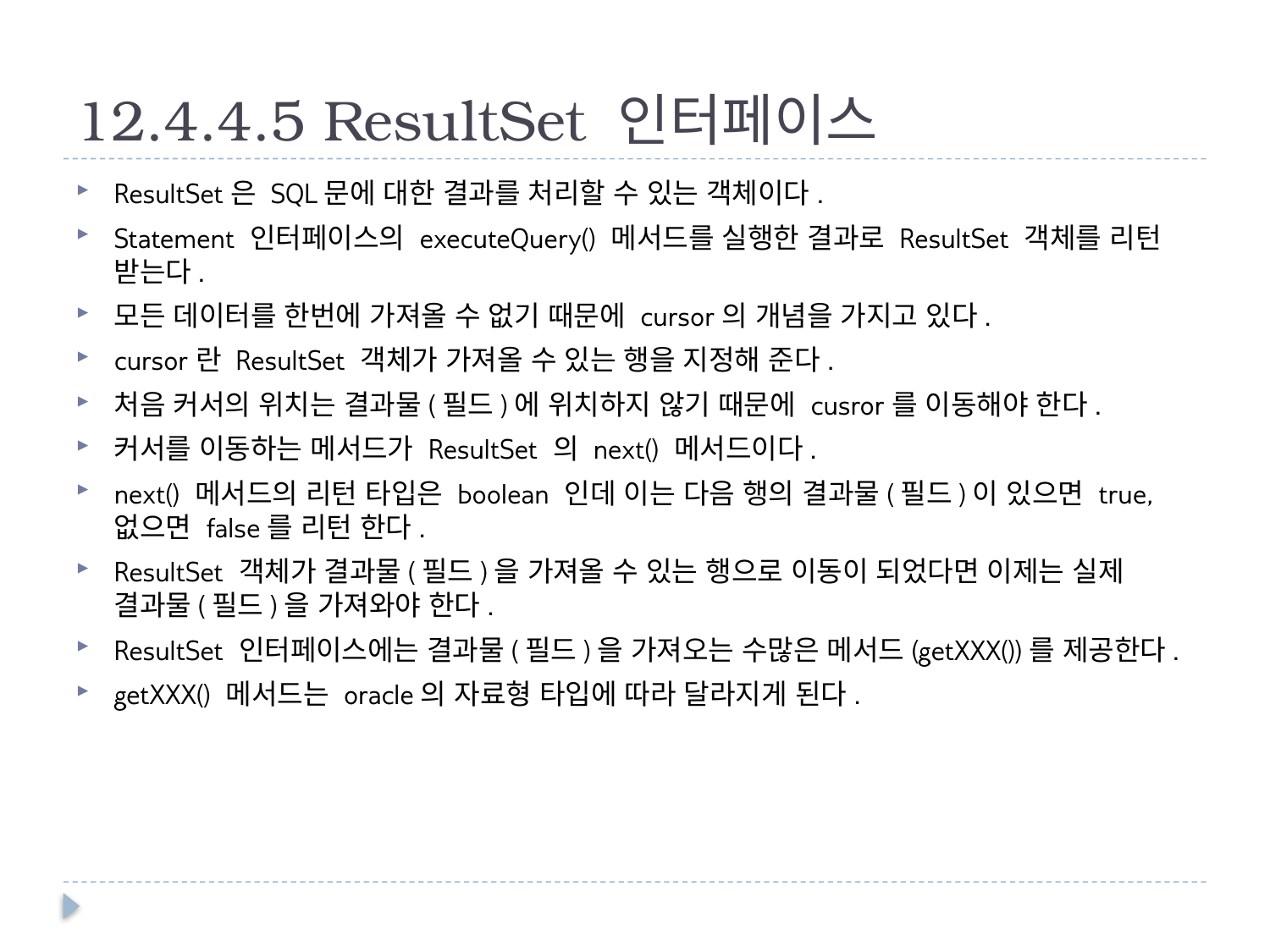

# 12.4.4.5 ResultSet 인터페이스
ResultSet은 SQL문에 대한 결과를 처리할 수 있는 객체이다.
Statement 인터페이스의 executeQuery() 메서드를 실행한 결과로 ResultSet 객체를 리턴 받는다.
모든 데이터를 한번에 가져올 수 없기 때문에 cursor의 개념을 가지고 있다.
cursor란 ResultSet 객체가 가져올 수 있는 행을 지정해 준다.
처음 커서의 위치는 결과물(필드)에 위치하지 않기 때문에 cusror를 이동해야 한다.
커서를 이동하는 메서드가 ResultSet 의 next() 메서드이다.
next() 메서드의 리턴 타입은 boolean 인데 이는 다음 행의 결과물(필드)이 있으면 true,없으면 false를 리턴 한다.
ResultSet 객체가 결과물(필드)을 가져올 수 있는 행으로 이동이 되었다면 이제는 실제 결과물(필드)을 가져와야 한다.
ResultSet 인터페이스에는 결과물(필드)을 가져오는 수많은 메서드(getXXX())를 제공한다.
getXXX() 메서드는 oracle의 자료형 타입에 따라 달라지게 된다.